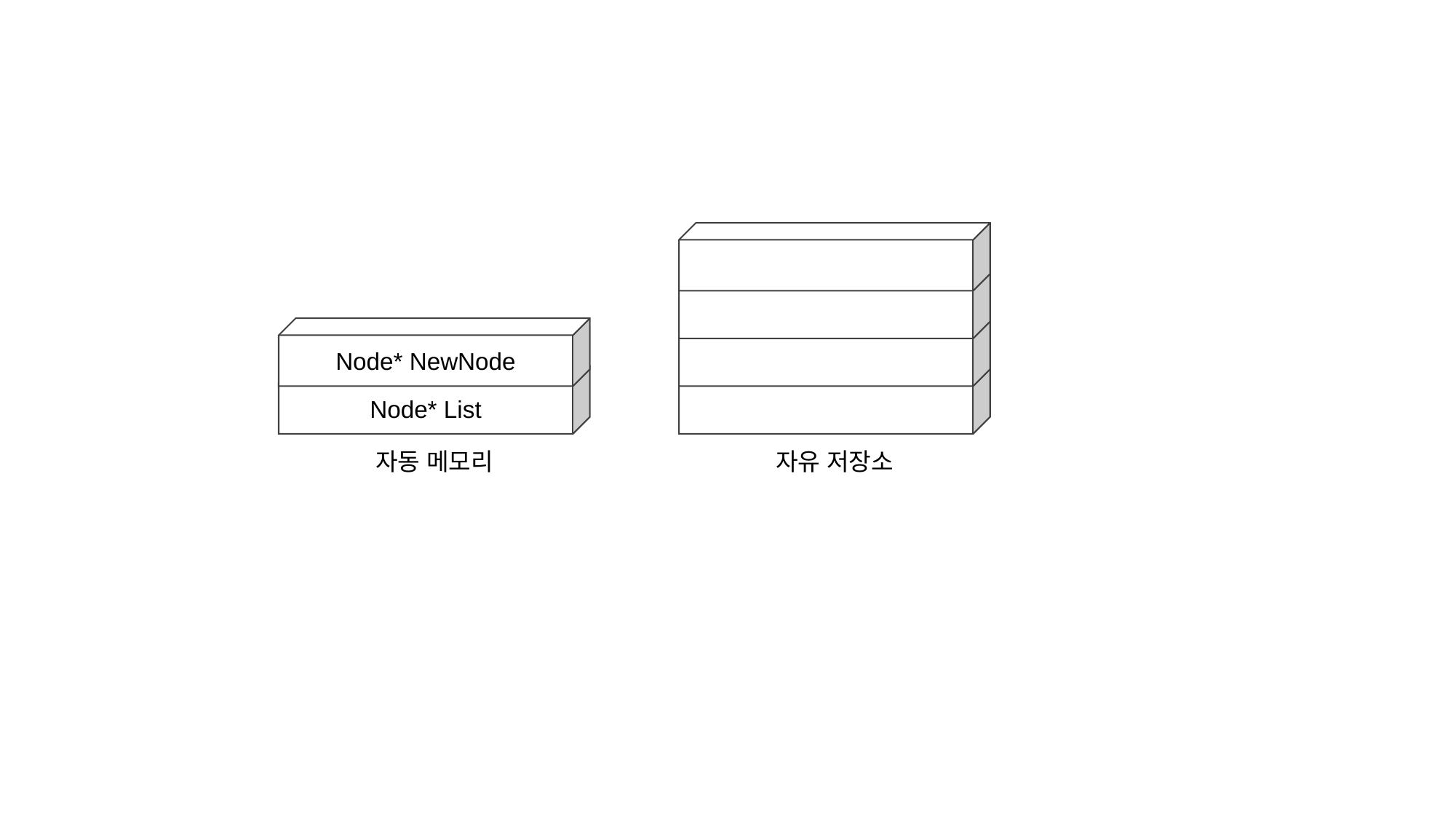

자유 저장소
Node* NewNode
Node* List
자동 메모리